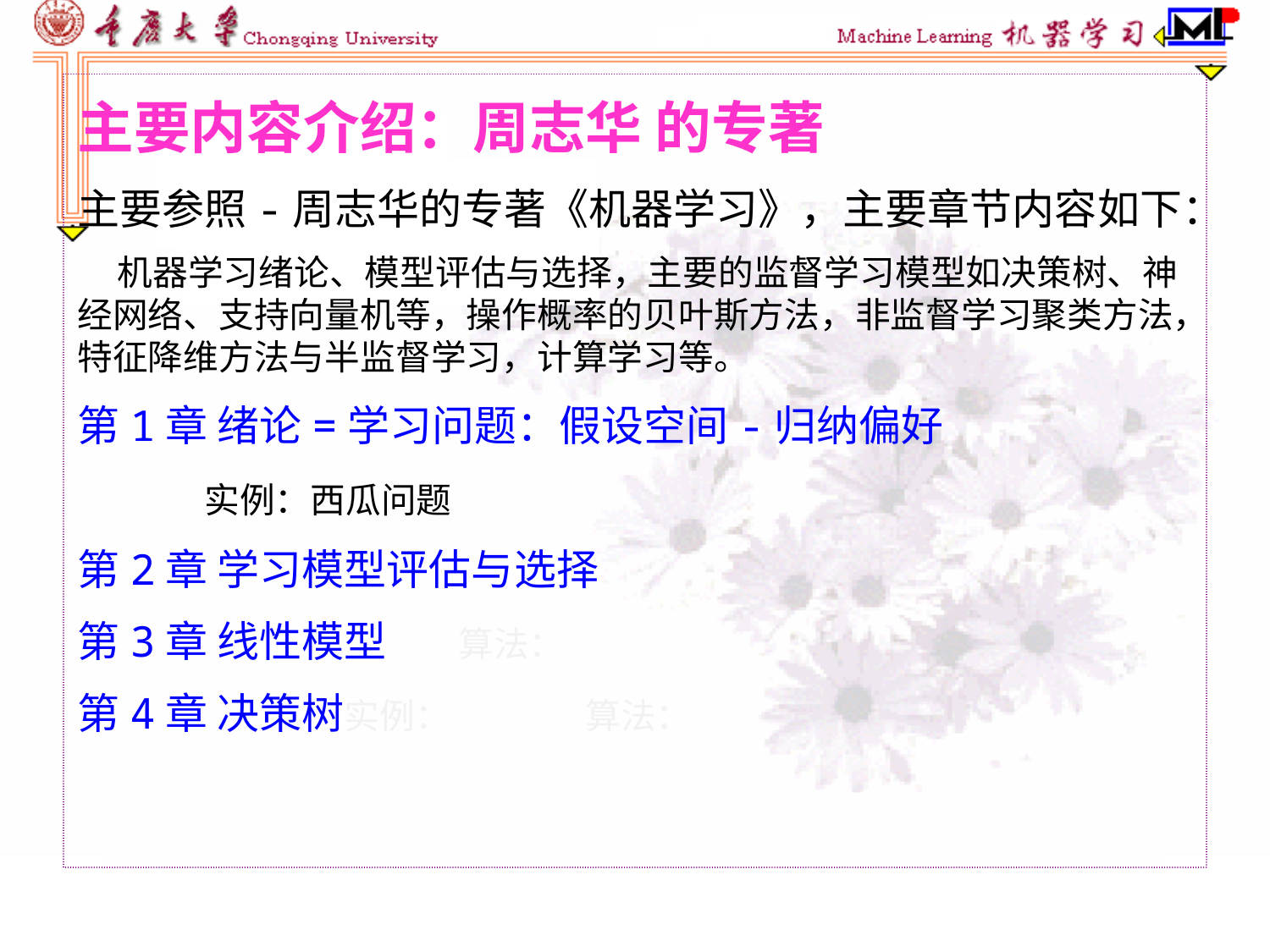

主要内容介绍：周志华 的专著
主要参照-周志华的专著《机器学习》，主要章节内容如下：
    机器学习绪论、模型评估与选择，主要的监督学习模型如决策树、神经网络、支持向量机等，操作概率的贝叶斯方法，非监督学习聚类方法，特征降维方法与半监督学习，计算学习等。
第1章 绪论=学习问题：假设空间-归纳偏好
	实例：西瓜问题
第2章 学习模型评估与选择
第3章 线性模型	算法：
第4章 决策树实例：		算法：
3